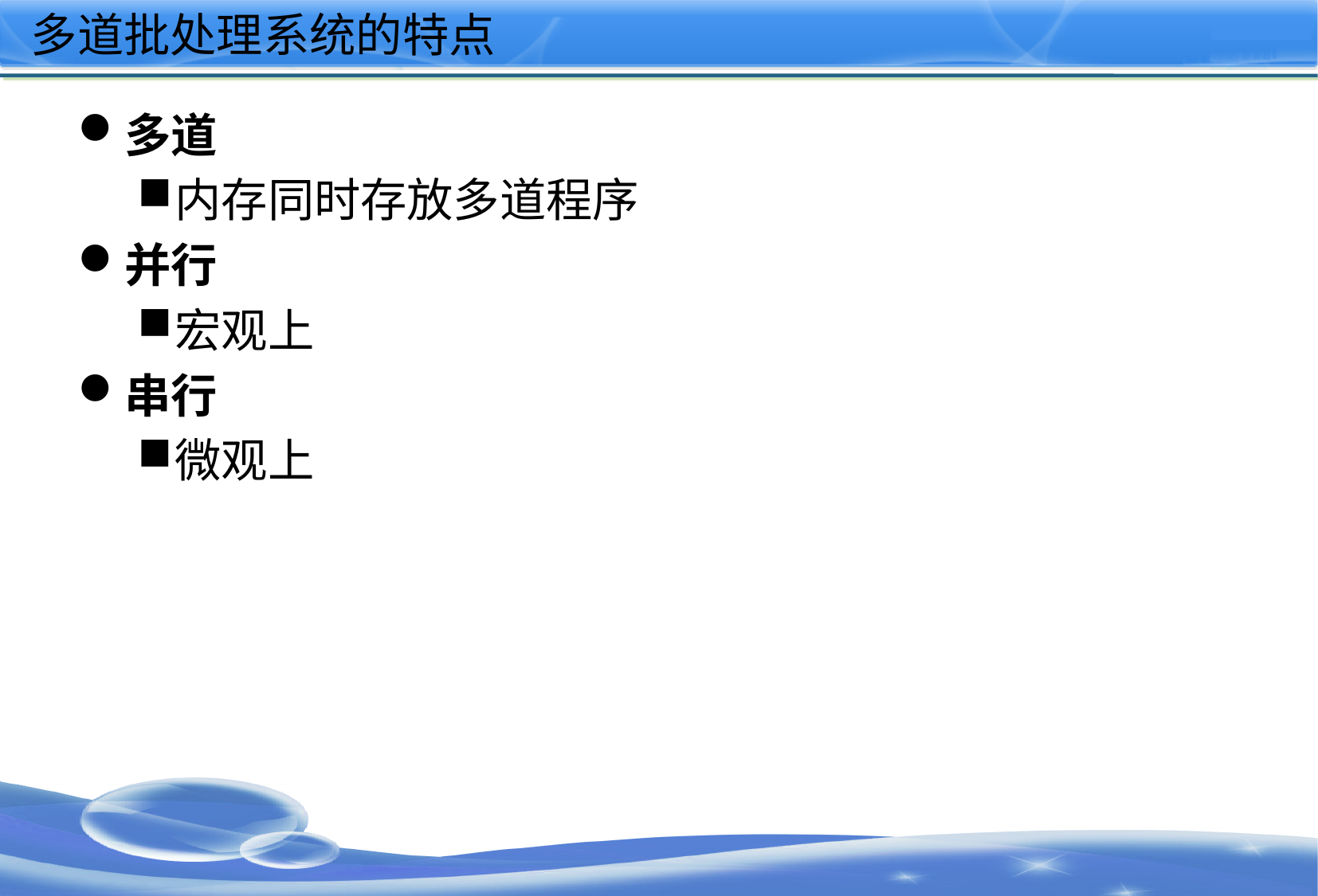

# 多道批处理系统的特点
多道
内存同时存放多道程序
并行
宏观上
串行
微观上